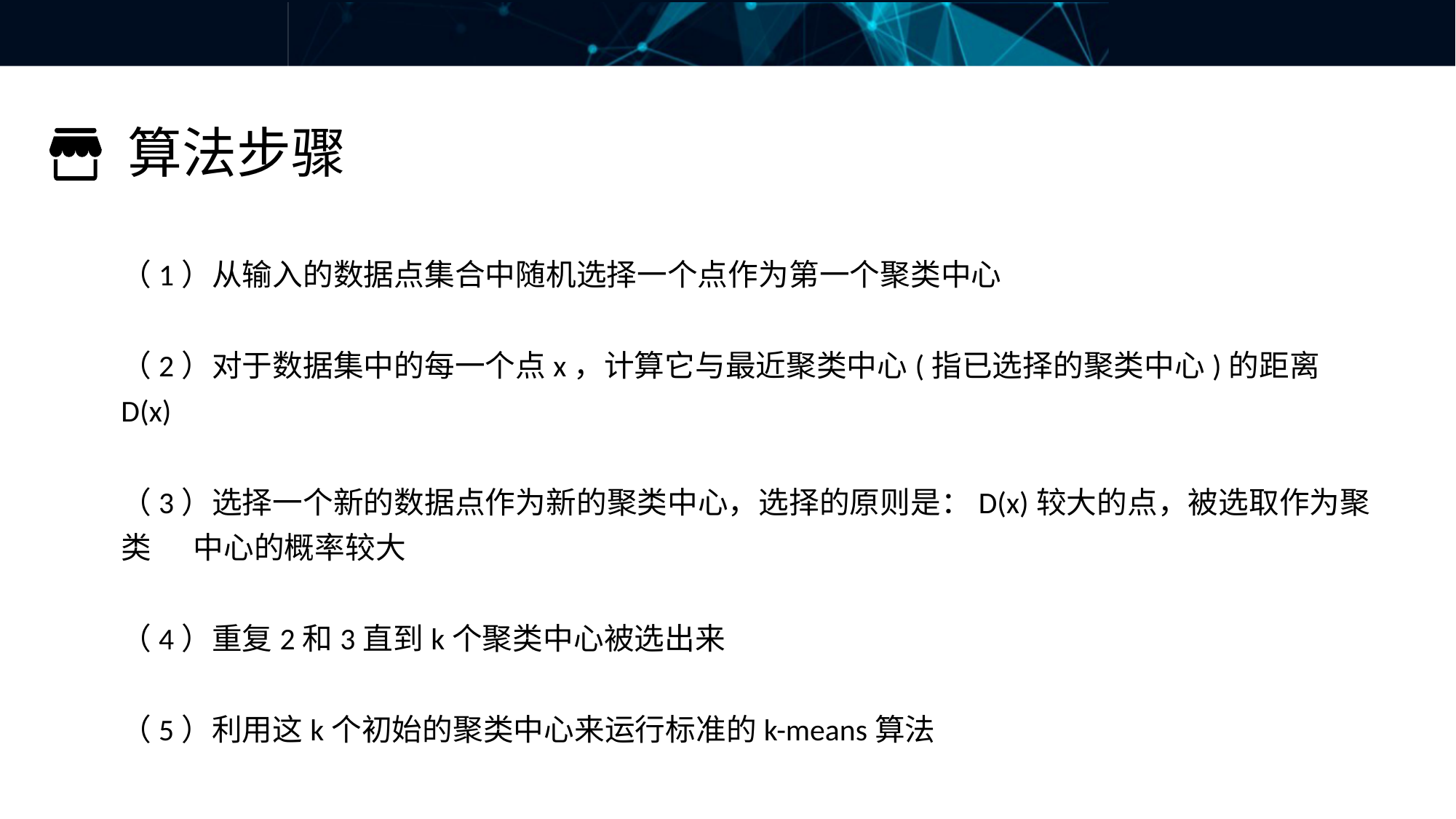

算法步骤

（1）从输入的数据点集合中随机选择一个点作为第一个聚类中心

（2）对于数据集中的每一个点x，计算它与最近聚类中心(指已选择的聚类中心)的距离D(x)

（3）选择一个新的数据点作为新的聚类中心，选择的原则是：D(x)较大的点，被选取作为聚类     中心的概率较大

（4）重复2和3直到k个聚类中心被选出来

（5）利用这k个初始的聚类中心来运行标准的k-means算法